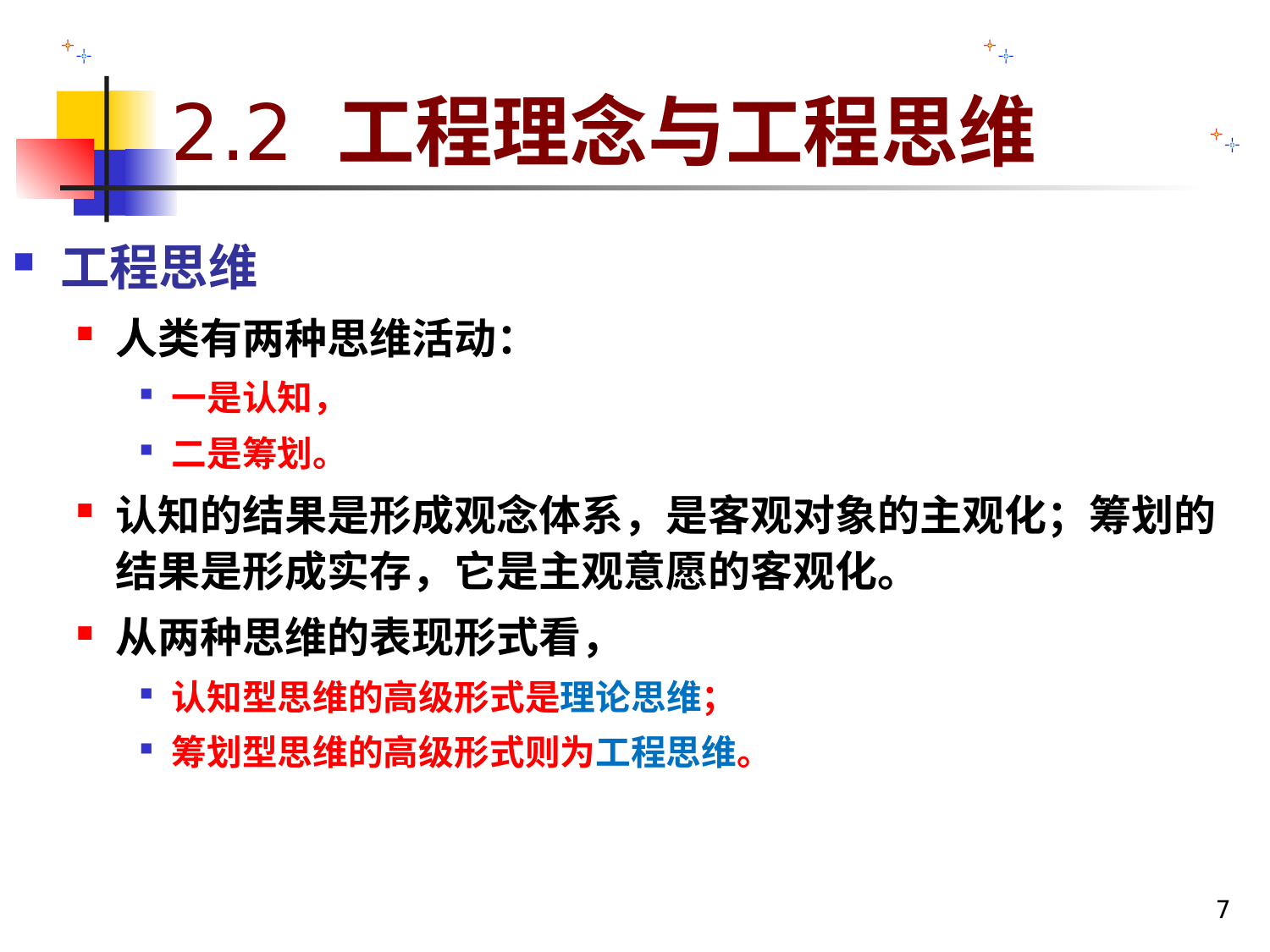

# 2.2 工程理念与工程思维
工程思维
人类有两种思维活动：
一是认知，
二是筹划。
认知的结果是形成观念体系，是客观对象的主观化；筹划的结果是形成实存，它是主观意愿的客观化。
从两种思维的表现形式看，
认知型思维的高级形式是理论思维；
筹划型思维的高级形式则为工程思维。
7